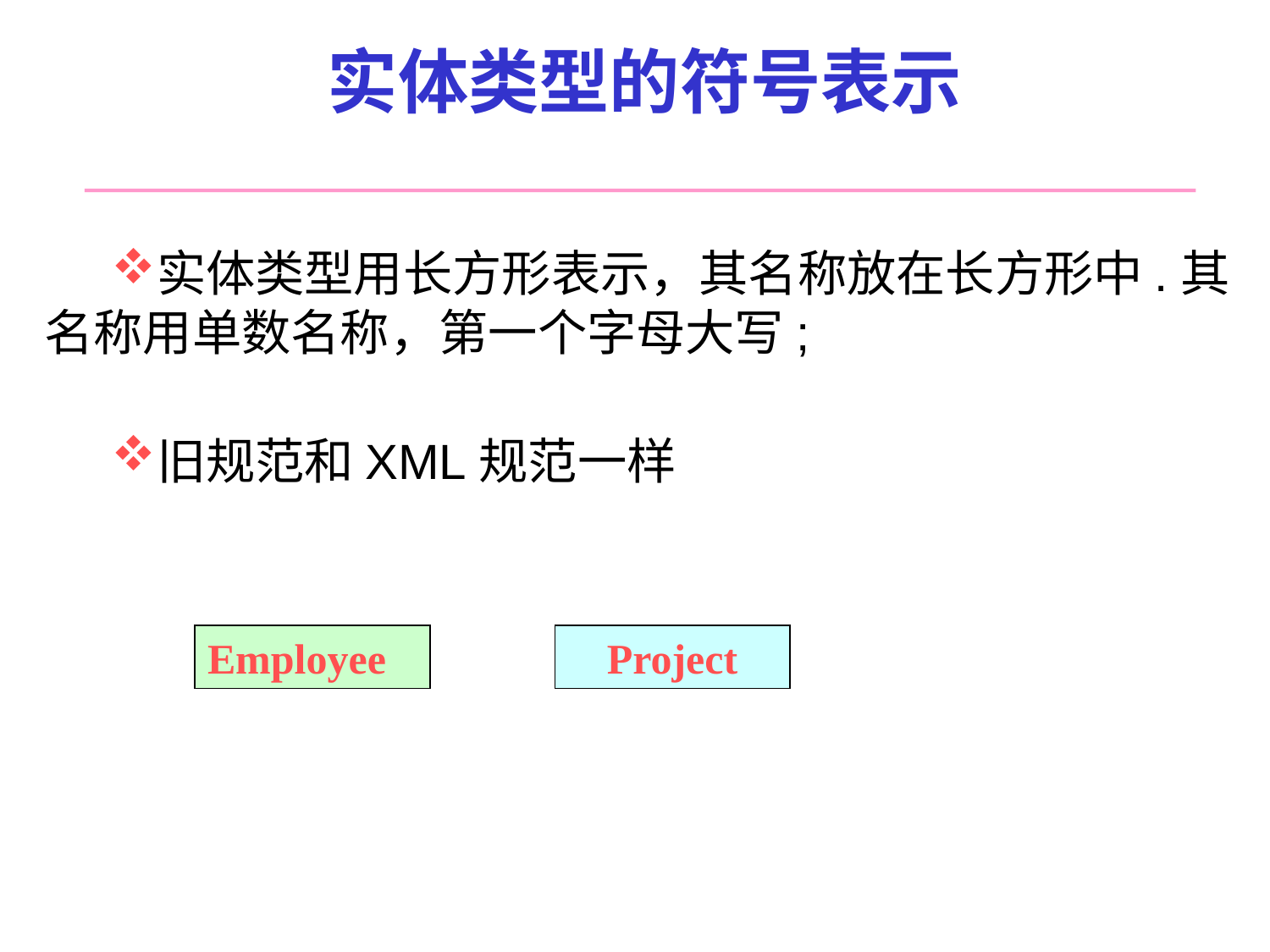

# 实体类型的符号表示
实体类型用长方形表示，其名称放在长方形中.其名称用单数名称，第一个字母大写;

旧规范和XML规范一样

Employee
Project